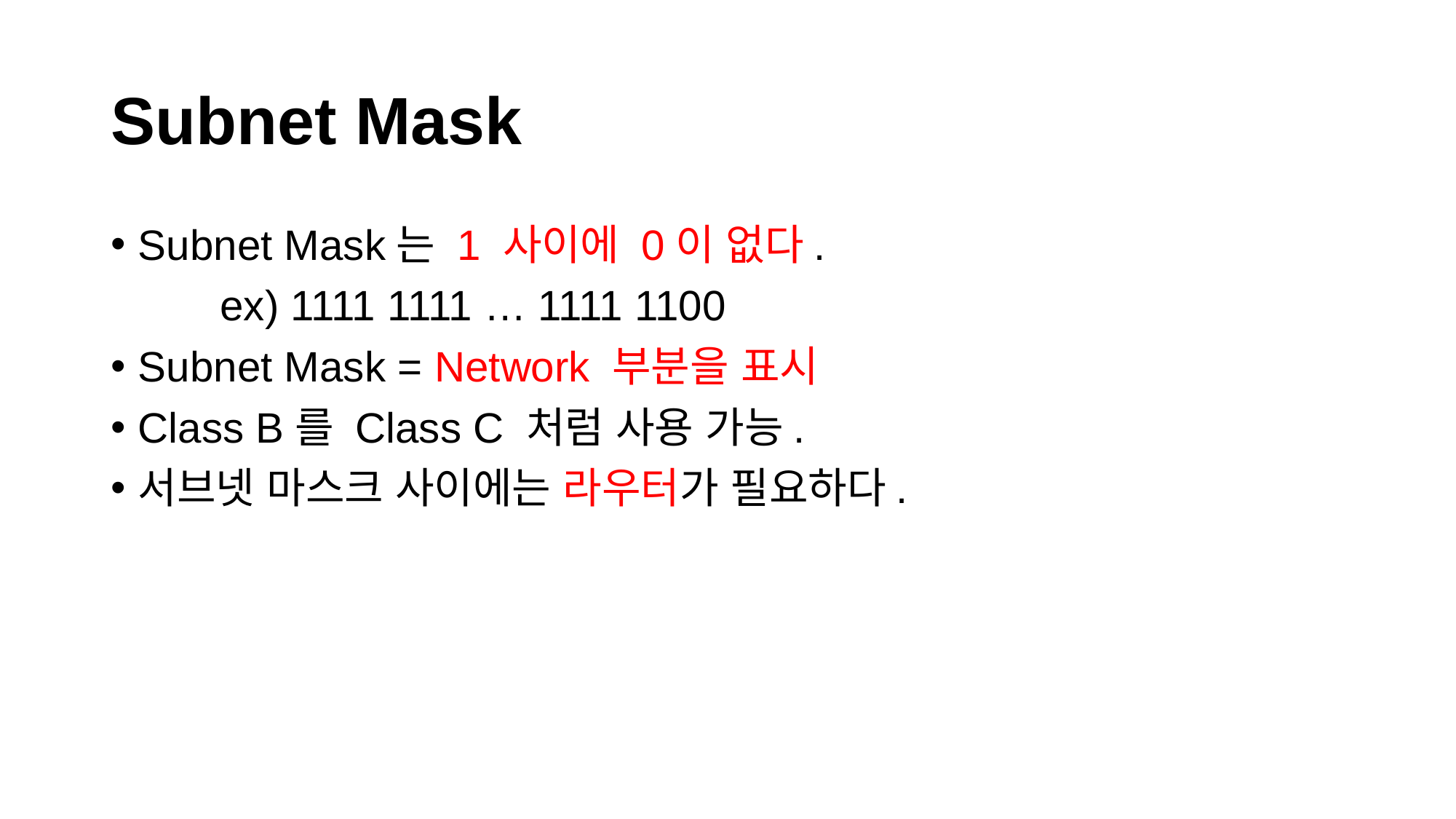

# Subnet Mask
Subnet Mask는 1 사이에 0이 없다.
	ex) 1111 1111 … 1111 1100
Subnet Mask = Network 부분을 표시
Class B를 Class C 처럼 사용 가능.
서브넷 마스크 사이에는 라우터가 필요하다.